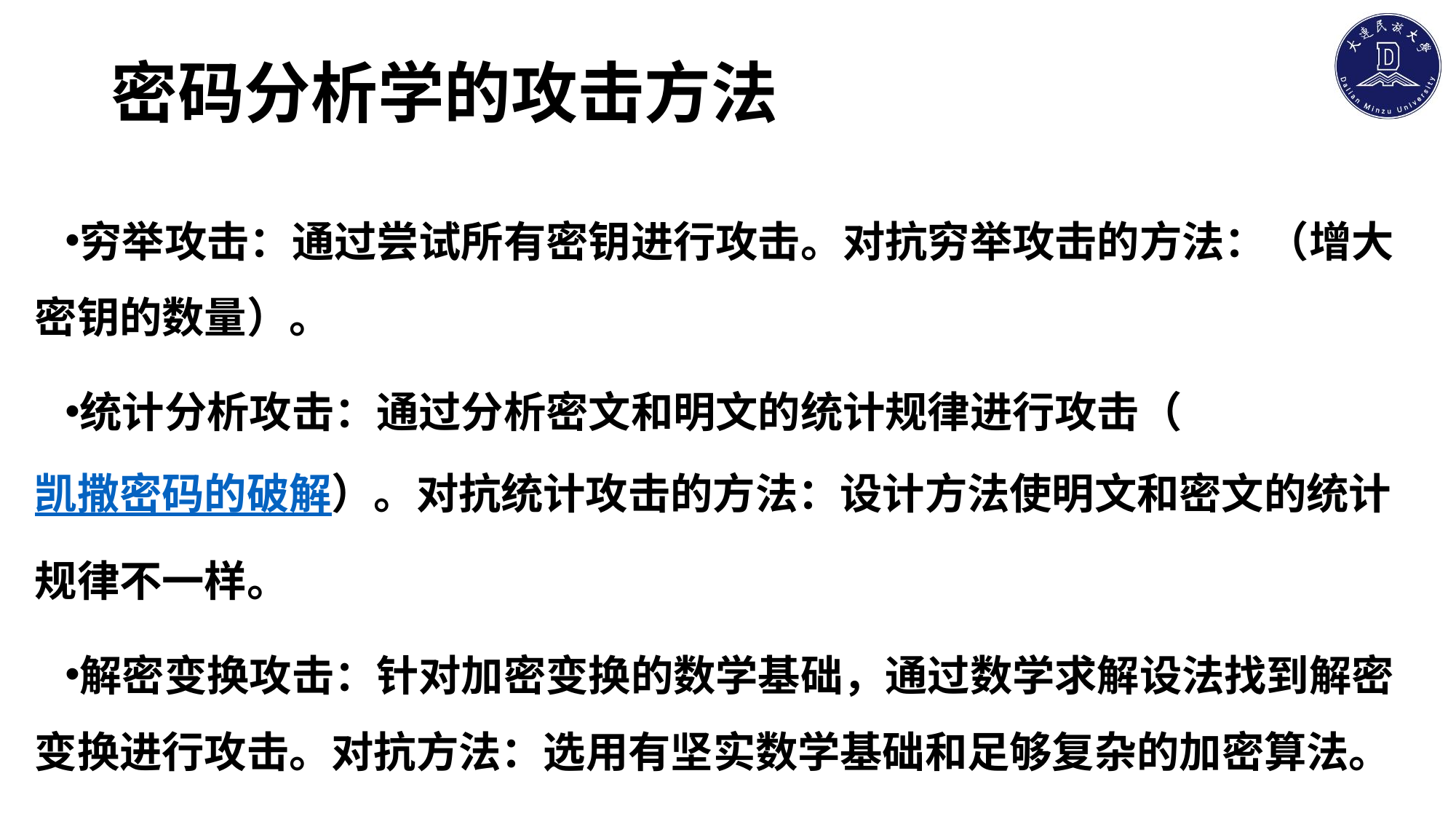

# 密码分析学的攻击方法
穷举攻击：通过尝试所有密钥进行攻击。对抗穷举攻击的方法：（增大密钥的数量）。
统计分析攻击：通过分析密文和明文的统计规律进行攻击（凯撒密码的破解）。对抗统计攻击的方法：设计方法使明文和密文的统计规律不一样。
解密变换攻击：针对加密变换的数学基础，通过数学求解设法找到解密变换进行攻击。对抗方法：选用有坚实数学基础和足够复杂的加密算法。